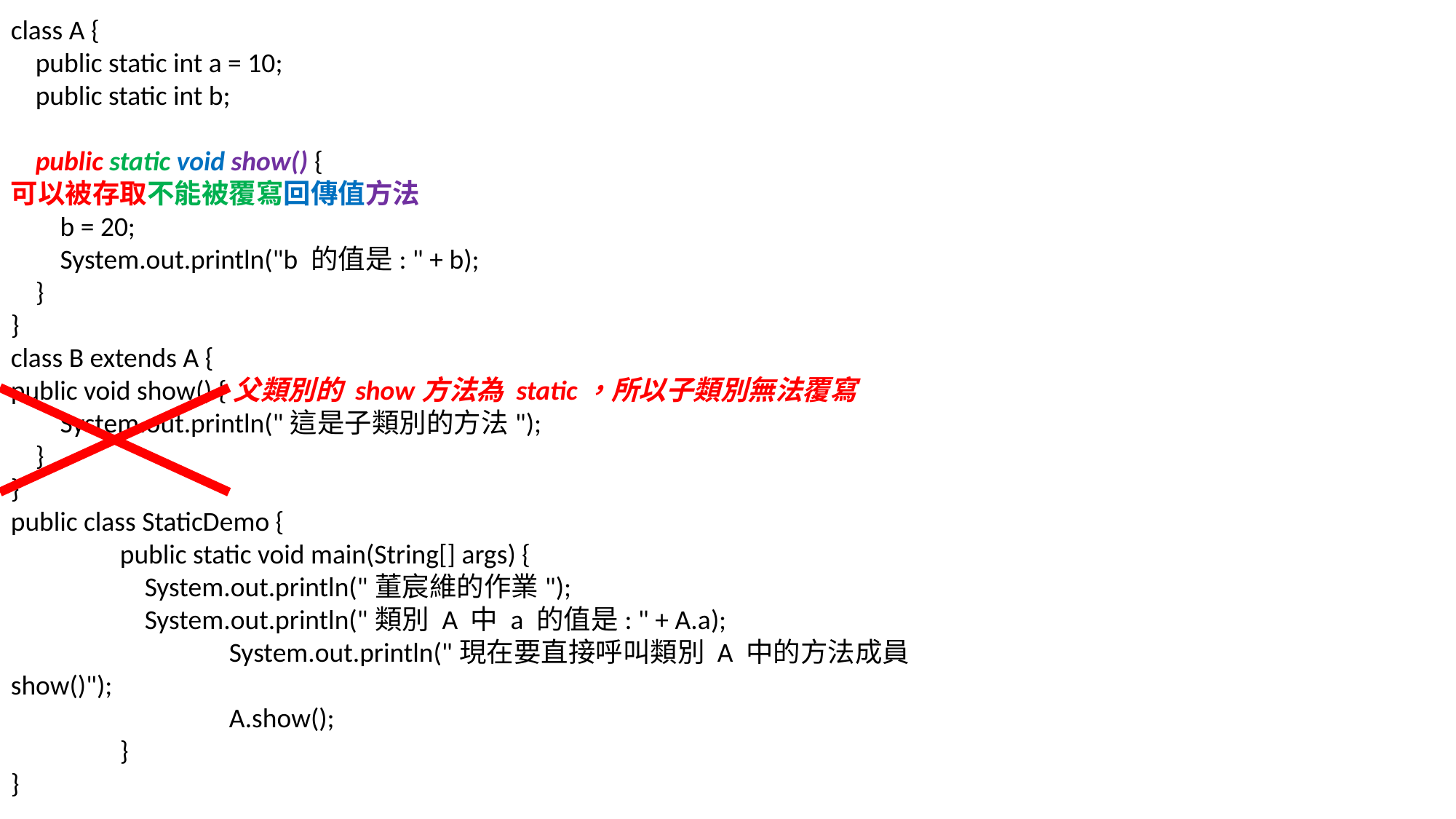

class A {
    public static int a = 10;
    public static int b;

    public static void show() {
可以被存取不能被覆寫回傳值方法
        b = 20;
        System.out.println("b 的值是: " + b);
    }
}
class B extends A {
public void show() {父類別的 show方法為 static，所以子類別無法覆寫
        System.out.println("這是子類別的方法");
    }
}
public class StaticDemo {
	public static void main(String[] args) {
	    System.out.println("董宸維的作業");
	    System.out.println("類別 A 中 a 的值是: " + A.a);
		System.out.println("現在要直接呼叫類別 A 中的方法成員show()");
		A.show();
	}
}